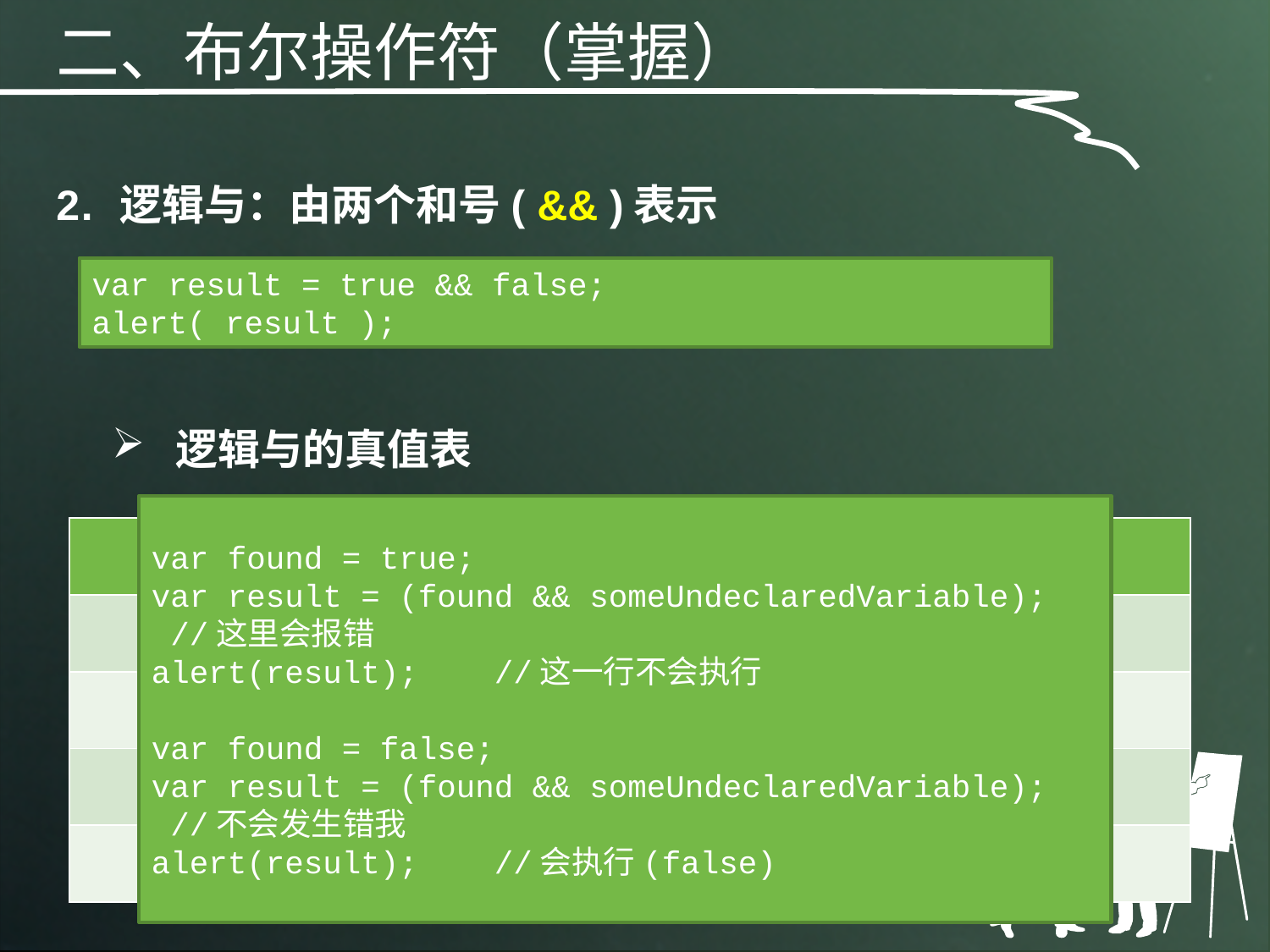

二、布尔操作符（掌握）

逻辑与：由两个和号( && )表示

逻辑与的真值表
var result = true && false;
alert( result );
var found = true;
var result = (found && someUndeclaredVariable);    //这里会报错
alert(result);    //这一行不会执行

var found = false;
var result = (found && someUndeclaredVariable);    //不会发生错我
alert(result);    //会执行(false)
| 第一个操作数 | 第二个操作数 | 结果 |
| --- | --- | --- |
| true | true | true |
| true | false | false |
| false | true | false |
| false | false | false |